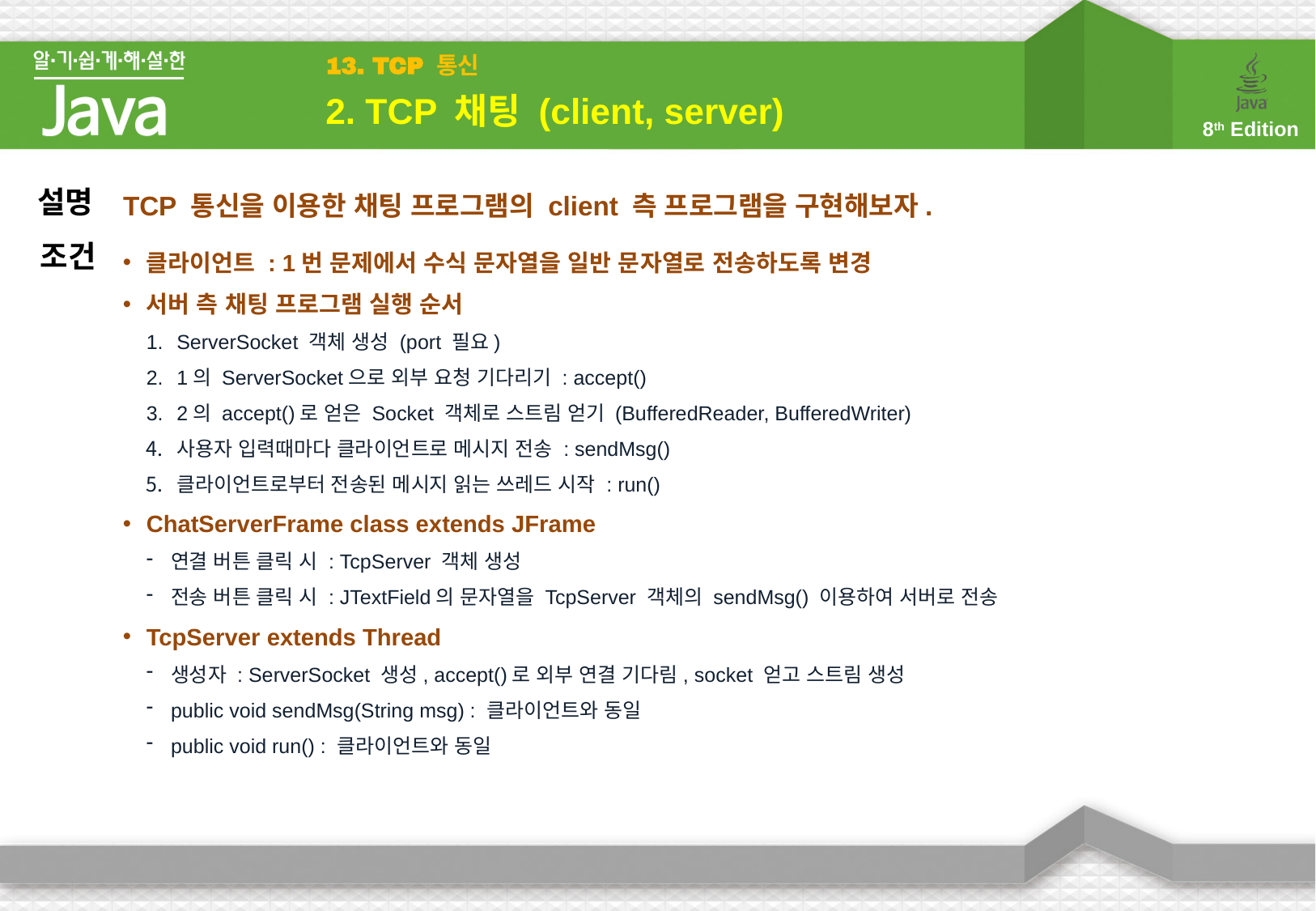

# 13. TCP 통신
2. TCP 채팅 (client, server)
TCP 통신을 이용한 채팅 프로그램의 client 측 프로그램을 구현해보자.
설명
조건
클라이언트 : 1번 문제에서 수식 문자열을 일반 문자열로 전송하도록 변경
서버 측 채팅 프로그램 실행 순서
ServerSocket 객체 생성 (port 필요)
1의 ServerSocket으로 외부 요청 기다리기 : accept()
2의 accept()로 얻은 Socket 객체로 스트림 얻기 (BufferedReader, BufferedWriter)
사용자 입력때마다 클라이언트로 메시지 전송 : sendMsg()
클라이언트로부터 전송된 메시지 읽는 쓰레드 시작 : run()
ChatServerFrame class extends JFrame
연결 버튼 클릭 시 : TcpServer 객체 생성
전송 버튼 클릭 시 : JTextField의 문자열을 TcpServer 객체의 sendMsg() 이용하여 서버로 전송
TcpServer extends Thread
생성자 : ServerSocket 생성, accept()로 외부 연결 기다림, socket 얻고 스트림 생성
public void sendMsg(String msg) : 클라이언트와 동일
public void run() : 클라이언트와 동일